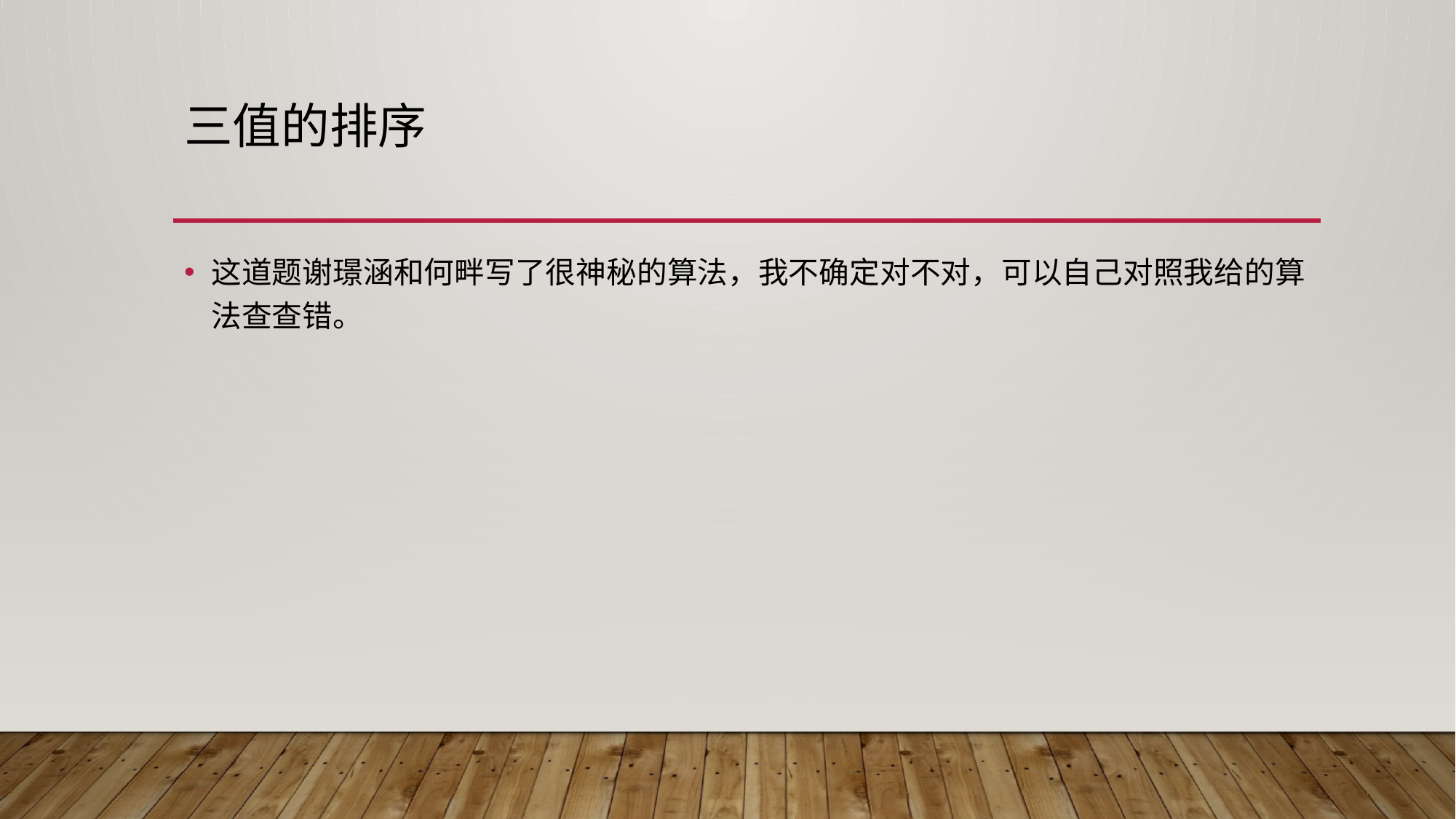

# 三值的排序
这道题谢璟涵和何畔写了很神秘的算法，我不确定对不对，可以自己对照我给的算法查查错。